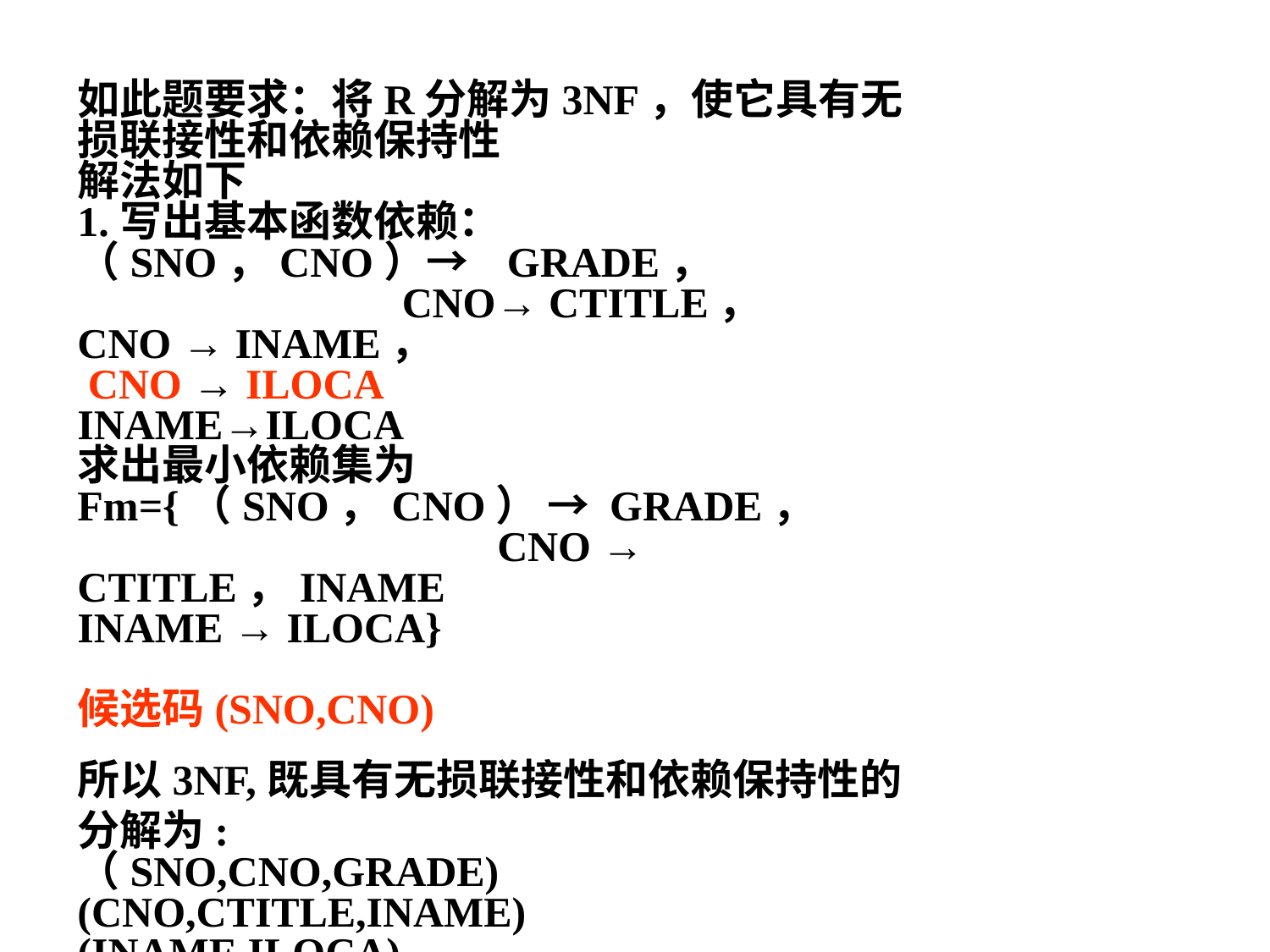

如此题要求：将R分解为3NF，使它具有无损联接性和依赖保持性
解法如下
1.写出基本函数依赖：
（SNO，CNO）→   GRADE，                                                         CNO→ CTITLE，
CNO → INAME，
 CNO → ILOCA
INAME→ILOCA
求出最小依赖集为
Fm={（SNO，CNO） → GRADE，                                                         CNO → CTITLE，INAME
INAME → ILOCA}

候选码(SNO,CNO)
所以3NF,既具有无损联接性和依赖保持性的分解为:
（SNO,CNO,GRADE)
(CNO,CTITLE,INAME)
(INAME,ILOCA)